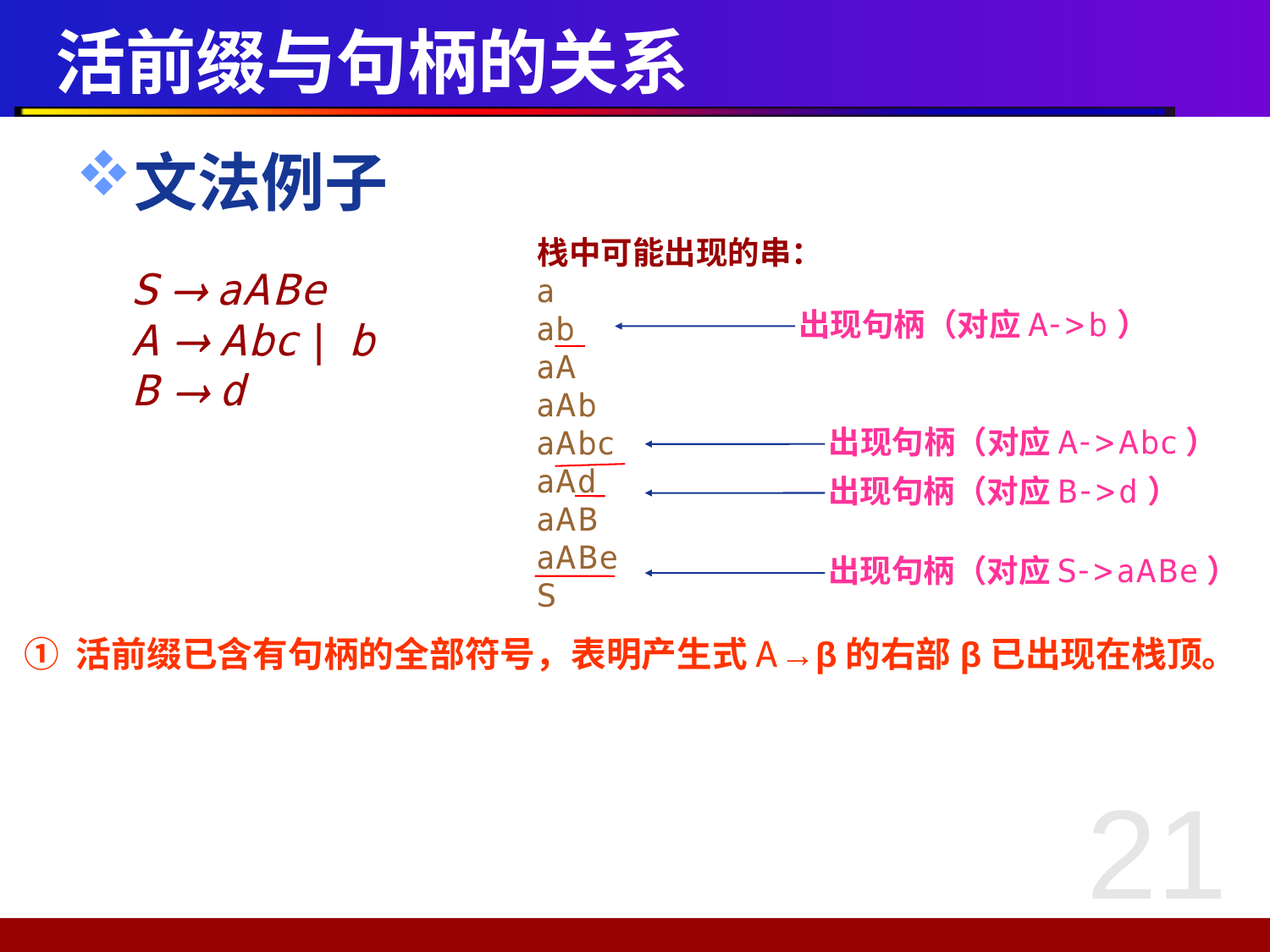

# 活前缀与句柄的关系
文法例子

栈中可能出现的串：
a
ab
aA
aAb
aAbc
aAd
aAB
aABe
S
S → aABe
A → Abc | b
B → d
出现句柄（对应A->b）

出现句柄（对应A->Abc）

出现句柄（对应B->d）

出现句柄（对应S->aABe）

① 活前缀已含有句柄的全部符号，表明产生式A→β的右部β已出现在栈顶。
21